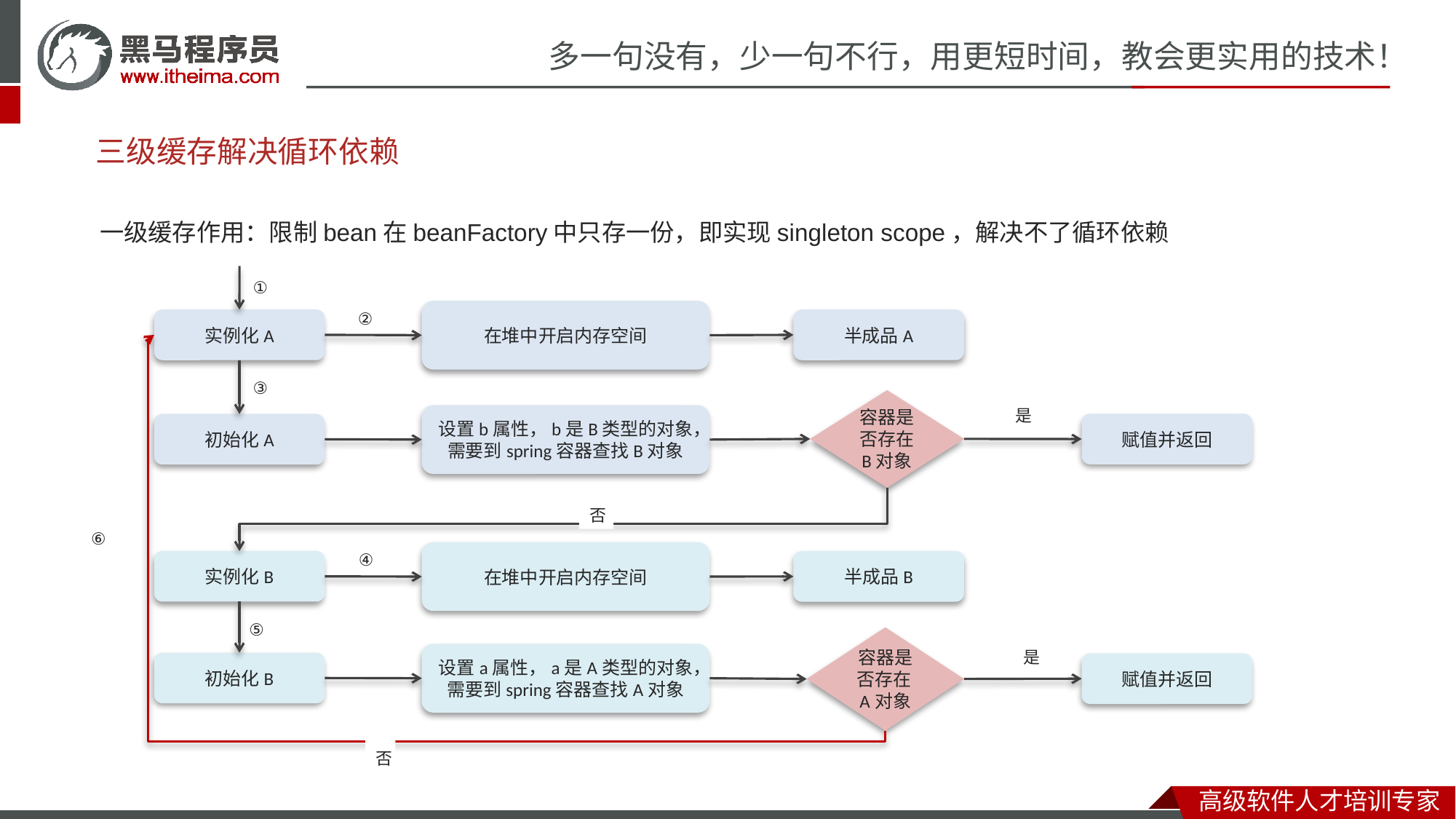

# 三级缓存解决循环依赖
一级缓存作用：限制bean在beanFactory中只存一份，即实现singleton scope，解决不了循环依赖
①
②
在堆中开启内存空间
半成品A
实例化A
③
容器是否存在B对象
是
设置b属性，b是B类型的对象，需要到spring容器查找B对象
赋值并返回
初始化A
否
⑥
④
在堆中开启内存空间
实例化B
半成品B
⑤
容器是否存在A对象
是
设置a属性，a是A类型的对象，需要到spring容器查找A对象
初始化B
赋值并返回
否